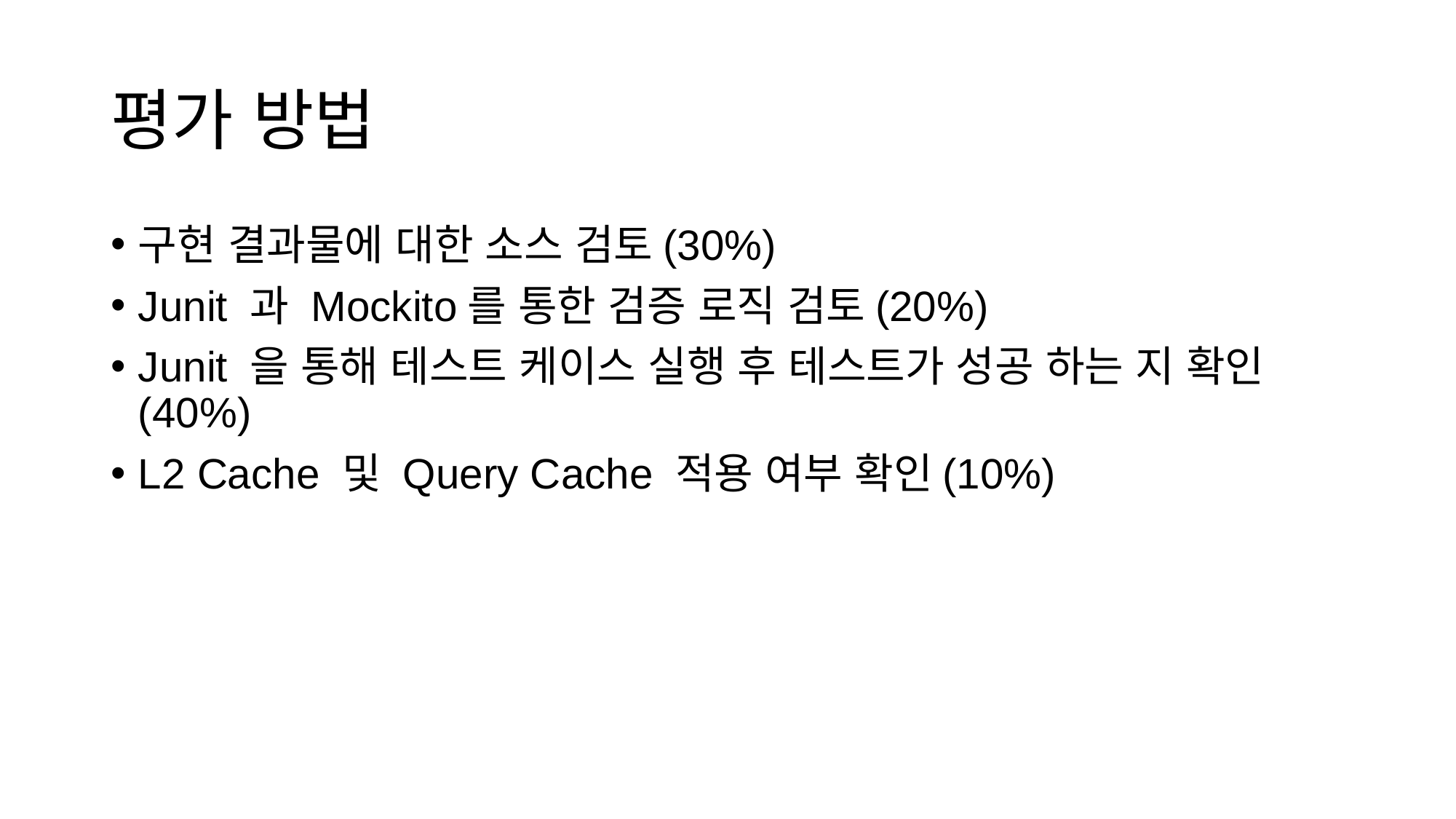

# 평가 방법
구현 결과물에 대한 소스 검토(30%)
Junit 과 Mockito를 통한 검증 로직 검토(20%)
Junit 을 통해 테스트 케이스 실행 후 테스트가 성공 하는 지 확인(40%)
L2 Cache 및 Query Cache 적용 여부 확인(10%)